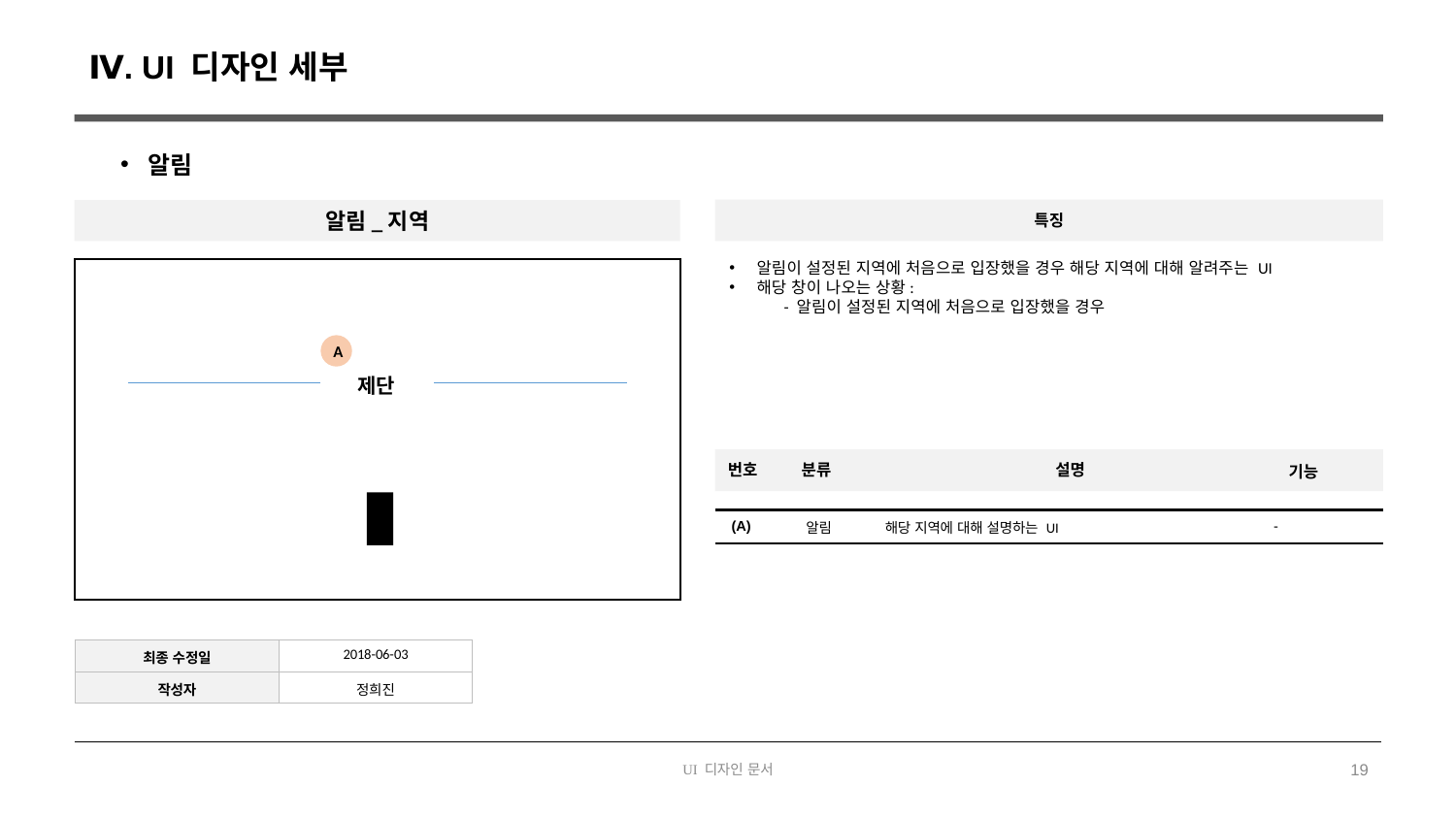

Ⅳ. UI 디자인 세부

알림

알림_지역
특징
알림이 설정된 지역에 처음으로 입장했을 경우 해당 지역에 대해 알려주는 UI
해당 창이 나오는 상황:
- 알림이 설정된 지역에 처음으로 입장했을 경우

A

제단

번호
분류
설명
기능

| (A) | 알림 | 해당 지역에 대해 설명하는 UI | - |
| --- | --- | --- | --- |
|  |  |  |  |
| 최종 수정일 | 2018-06-03 |
| --- | --- |
| 작성자 | 정희진 |
UI 디자인 문서
19